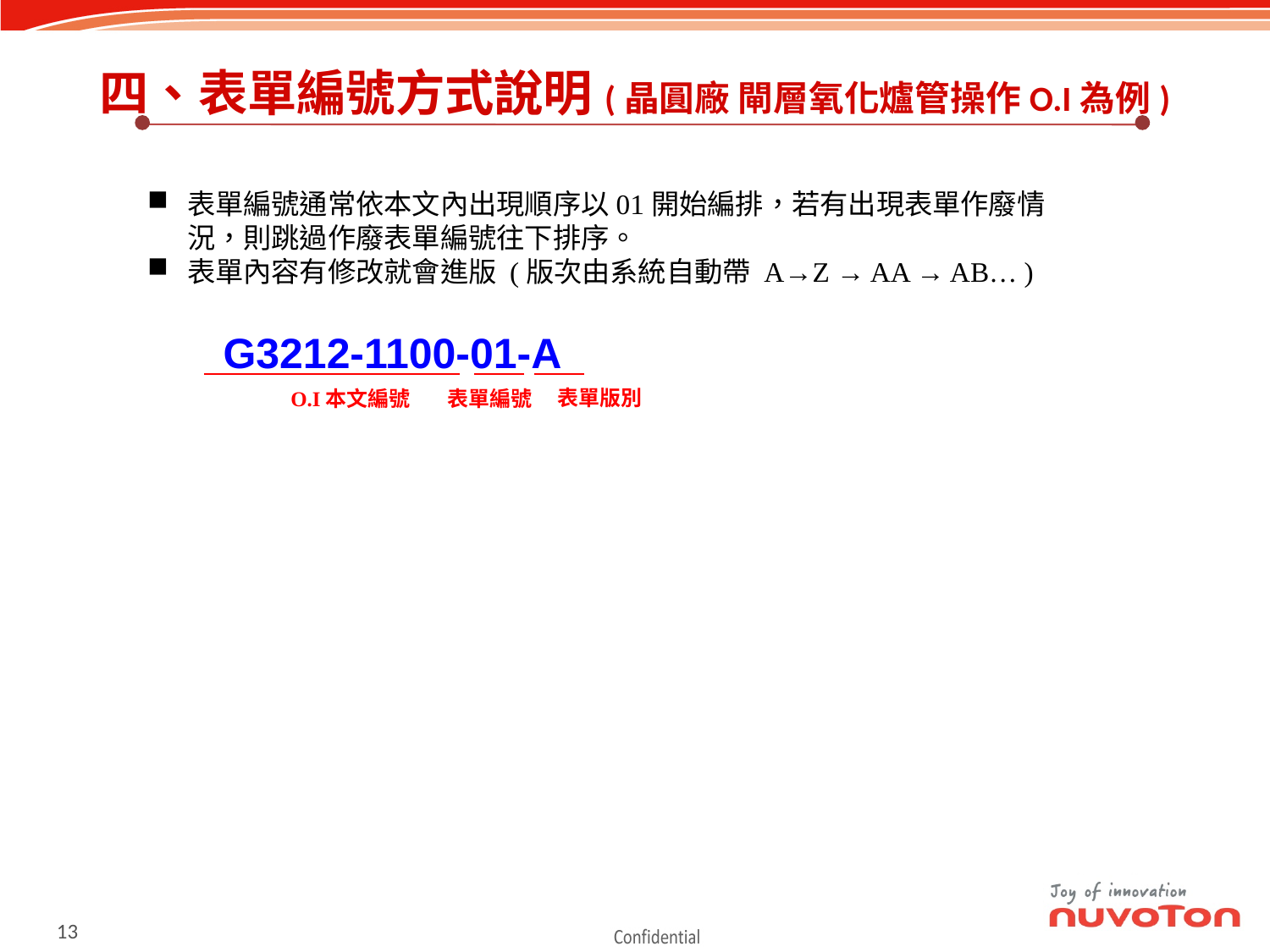

# 四、表單編號方式說明(晶圓廠 閘層氧化爐管操作O.I為例)

表單編號通常依本文內出現順序以01開始編排，若有出現表單作廢情況，則跳過作廢表單編號往下排序。
表單內容有修改就會進版 (版次由系統自動帶 A→Z → AA → AB… )
G3212-1100-01-A
表單版別
表單編號
O.I本文編號
13